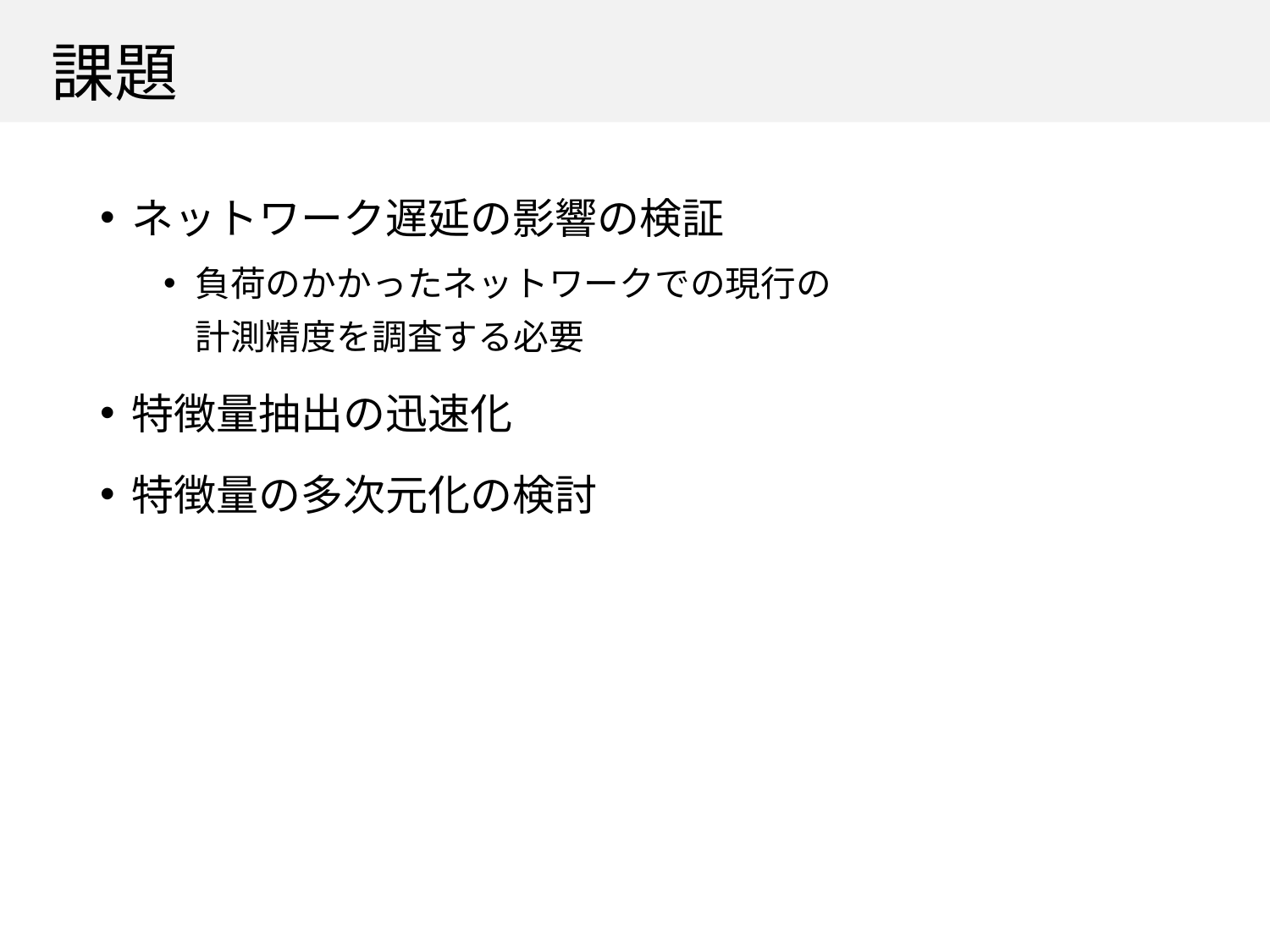

# 課題
ネットワーク遅延の影響の検証
負荷のかかったネットワークでの現行の
計測精度を調査する必要
特徴量抽出の迅速化
特徴量の多次元化の検討